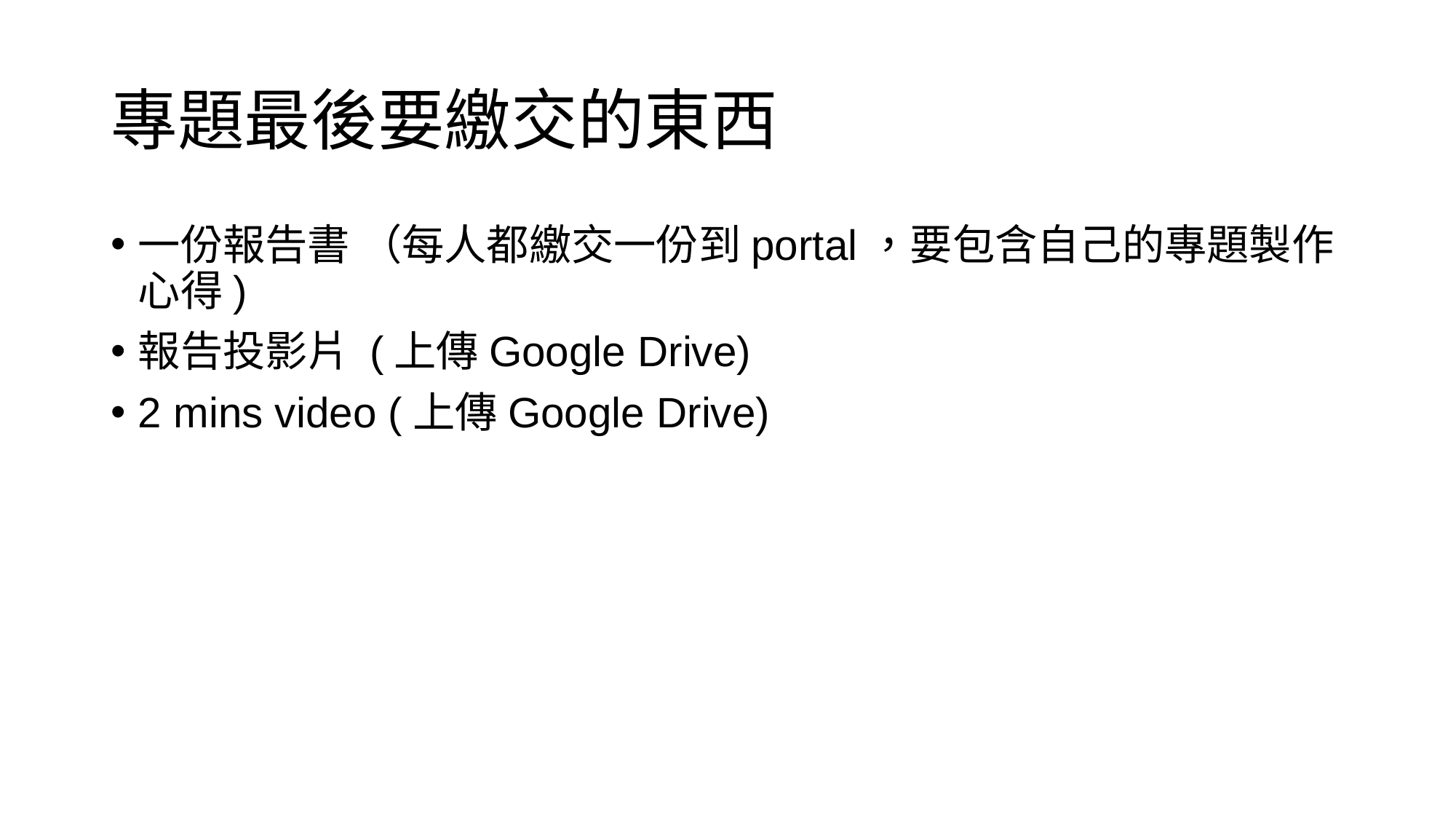

# 專題最後要繳交的東西
一份報告書 （每人都繳交一份到portal，要包含自己的專題製作心得)
報告投影片 (上傳Google Drive)
2 mins video (上傳Google Drive)